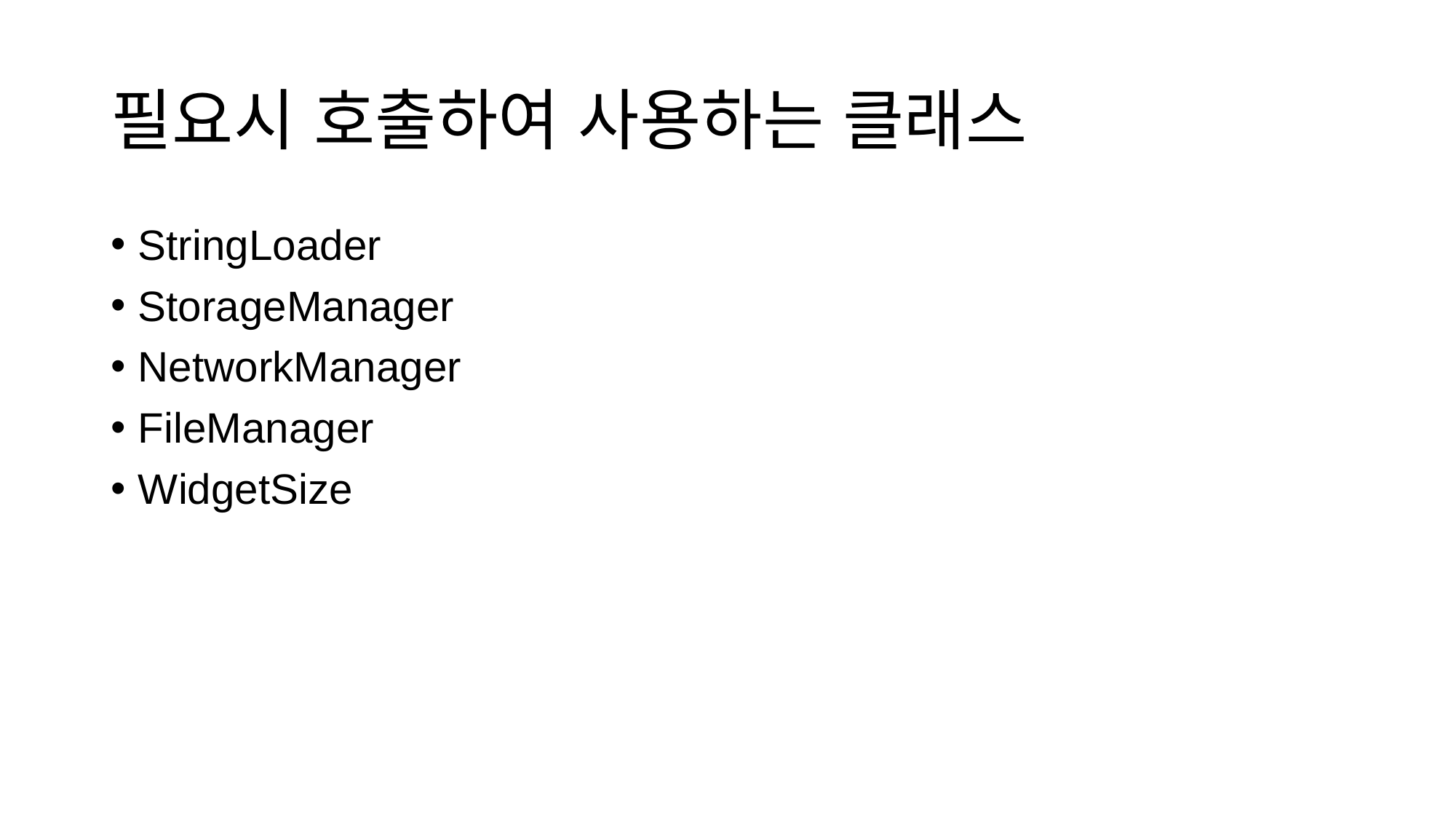

# 필요시 호출하여 사용하는 클래스
StringLoader
StorageManager
NetworkManager
FileManager
WidgetSize